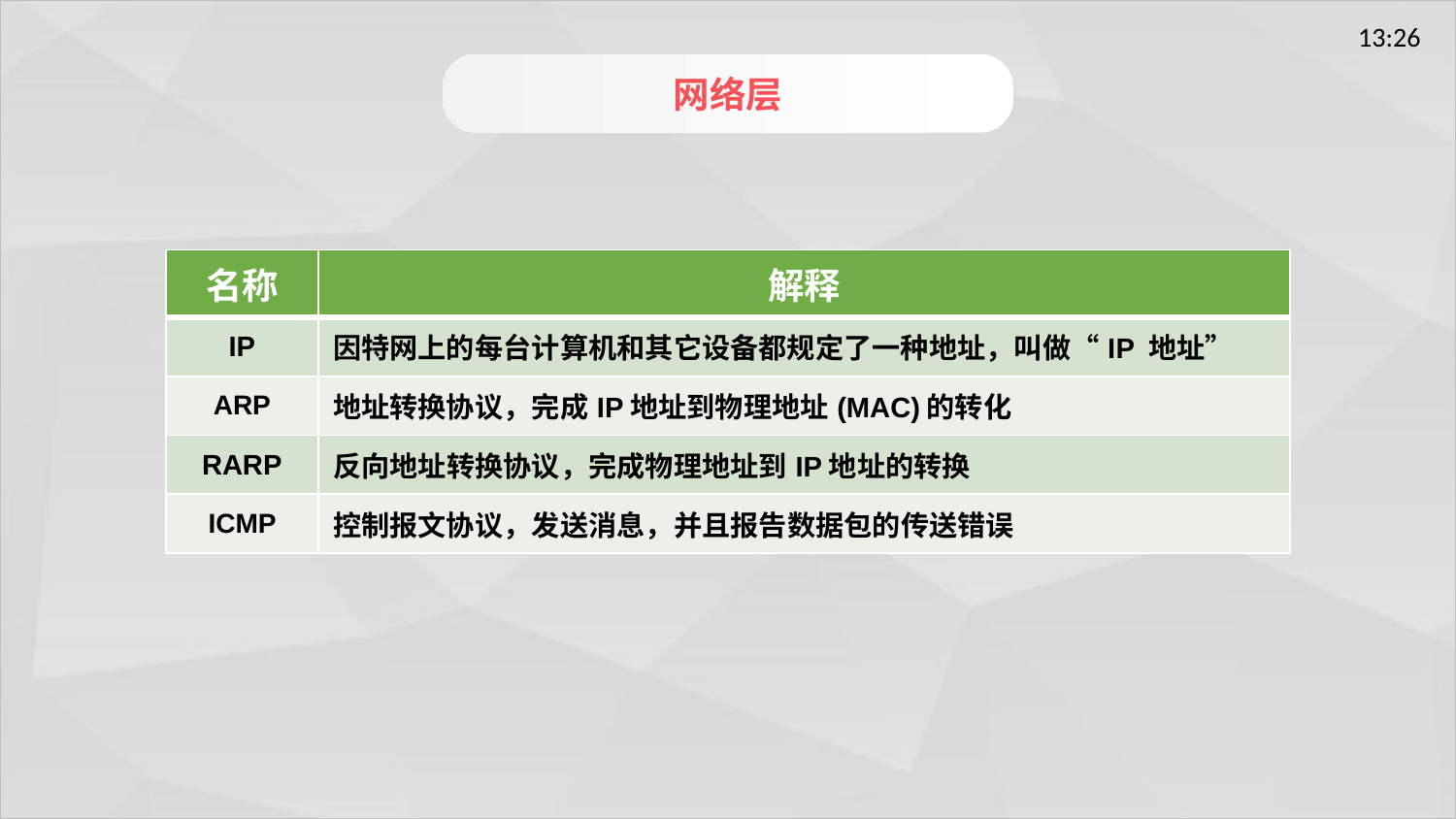

网络层
| 名称 | 解释 |
| --- | --- |
| IP | 因特网上的每台计算机和其它设备都规定了一种地址，叫做“IP 地址” |
| ARP | 地址转换协议，完成IP地址到物理地址(MAC)的转化 |
| RARP | 反向地址转换协议，完成物理地址到IP地址的转换 |
| ICMP | 控制报文协议，发送消息，并且报告数据包的传送错误 |